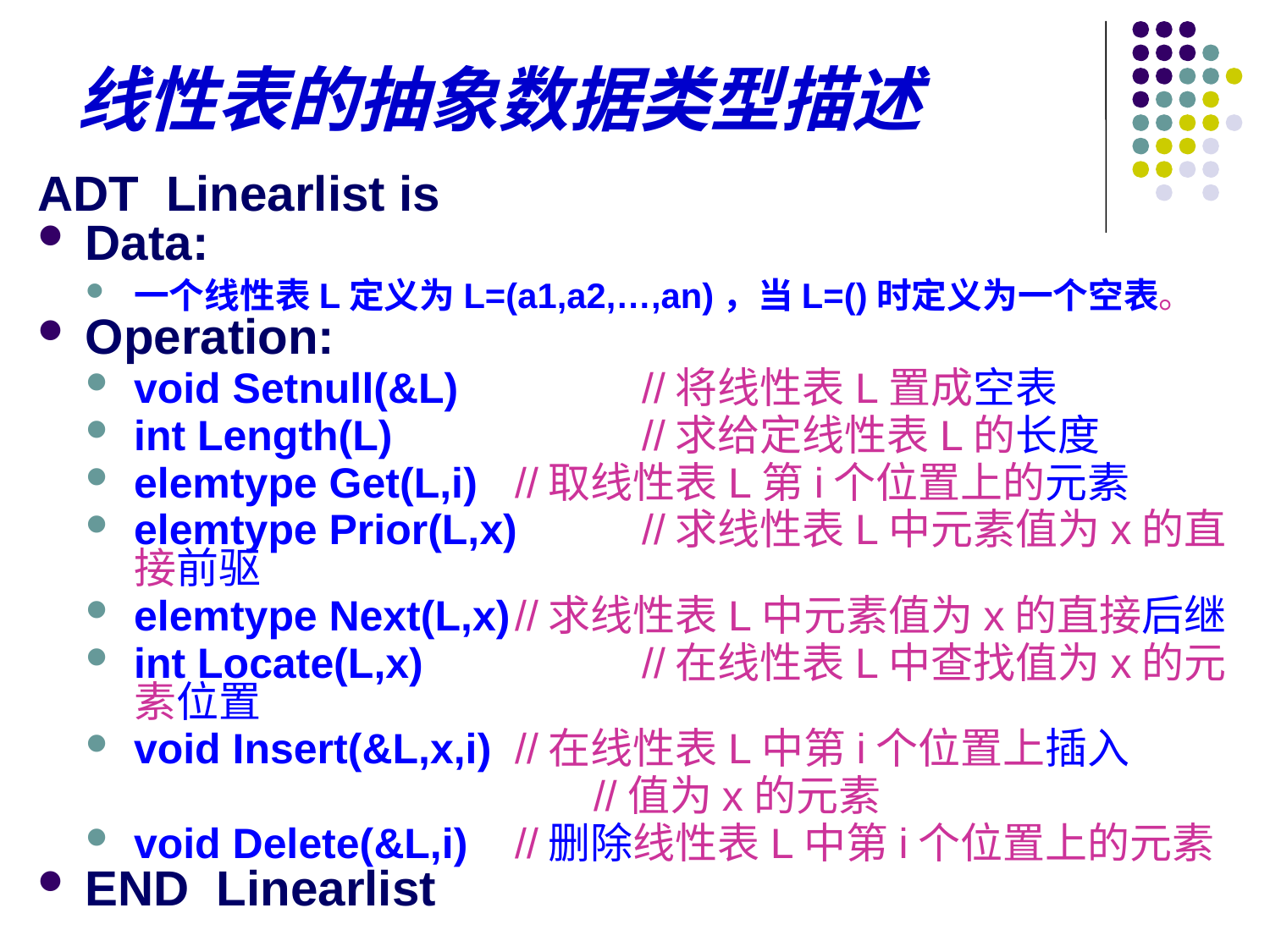

# 线性表的抽象数据类型描述
ADT  Linearlist is
Data:
一个线性表L定义为L=(a1,a2,…,an)，当L=()时定义为一个空表。
Operation:
void Setnull(&L)	 	//将线性表L置成空表
int Length(L)		//求给定线性表L的长度
elemtype Get(L,i)	//取线性表L第i个位置上的元素
elemtype Prior(L,x)	//求线性表L中元素值为x的直接前驱
elemtype Next(L,x)	//求线性表L中元素值为x的直接后继
int Locate(L,x)		//在线性表L中查找值为x的元素位置
void Insert(&L,x,i)	//在线性表L中第i个位置上插入
				//值为x的元素
void Delete(&L,i)	//删除线性表L中第i个位置上的元素
END  Linearlist